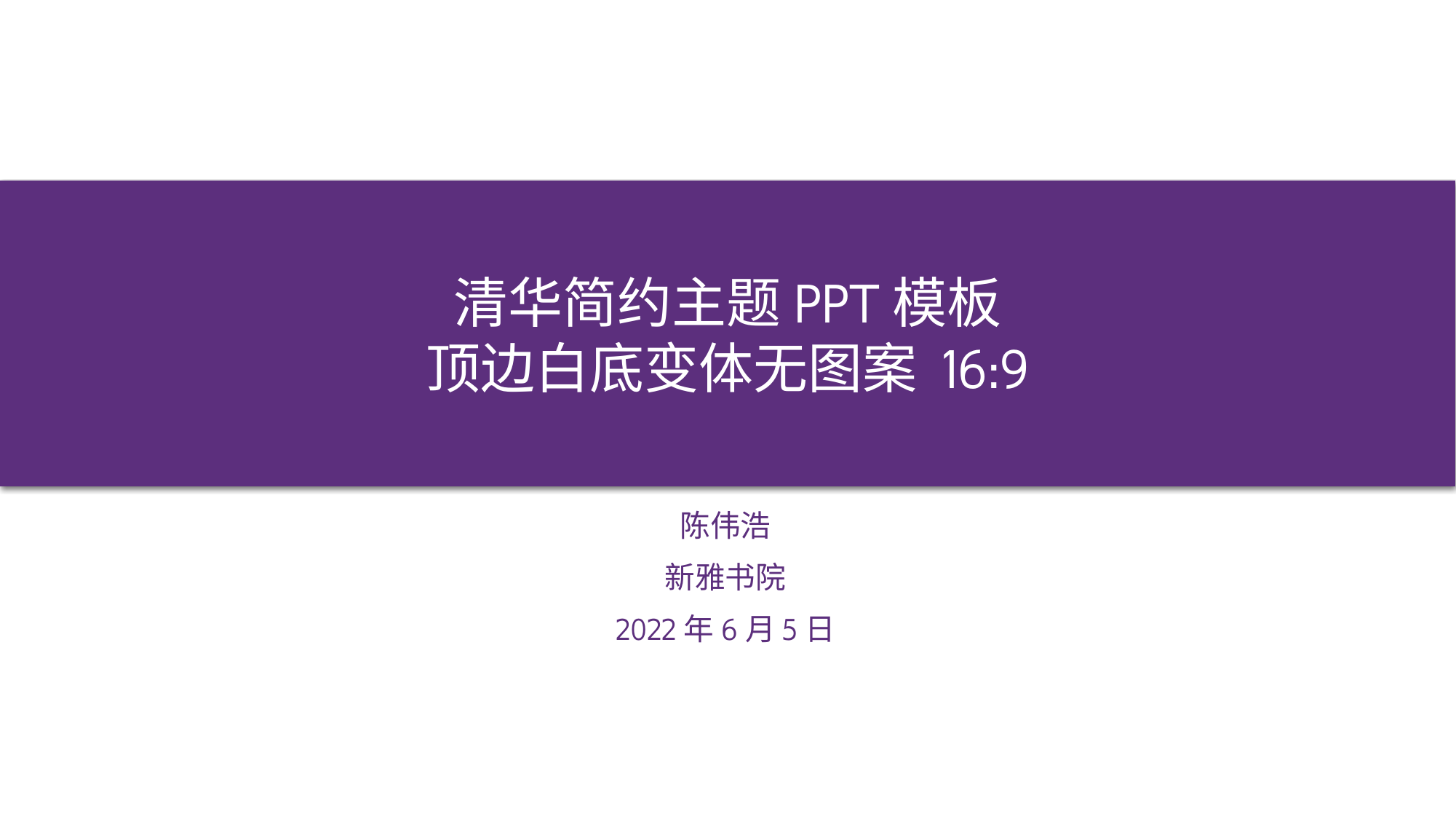

# 清华简约主题PPT模板 顶边白底变体无图案 16:9
陈伟浩
新雅书院
2022年6月5日